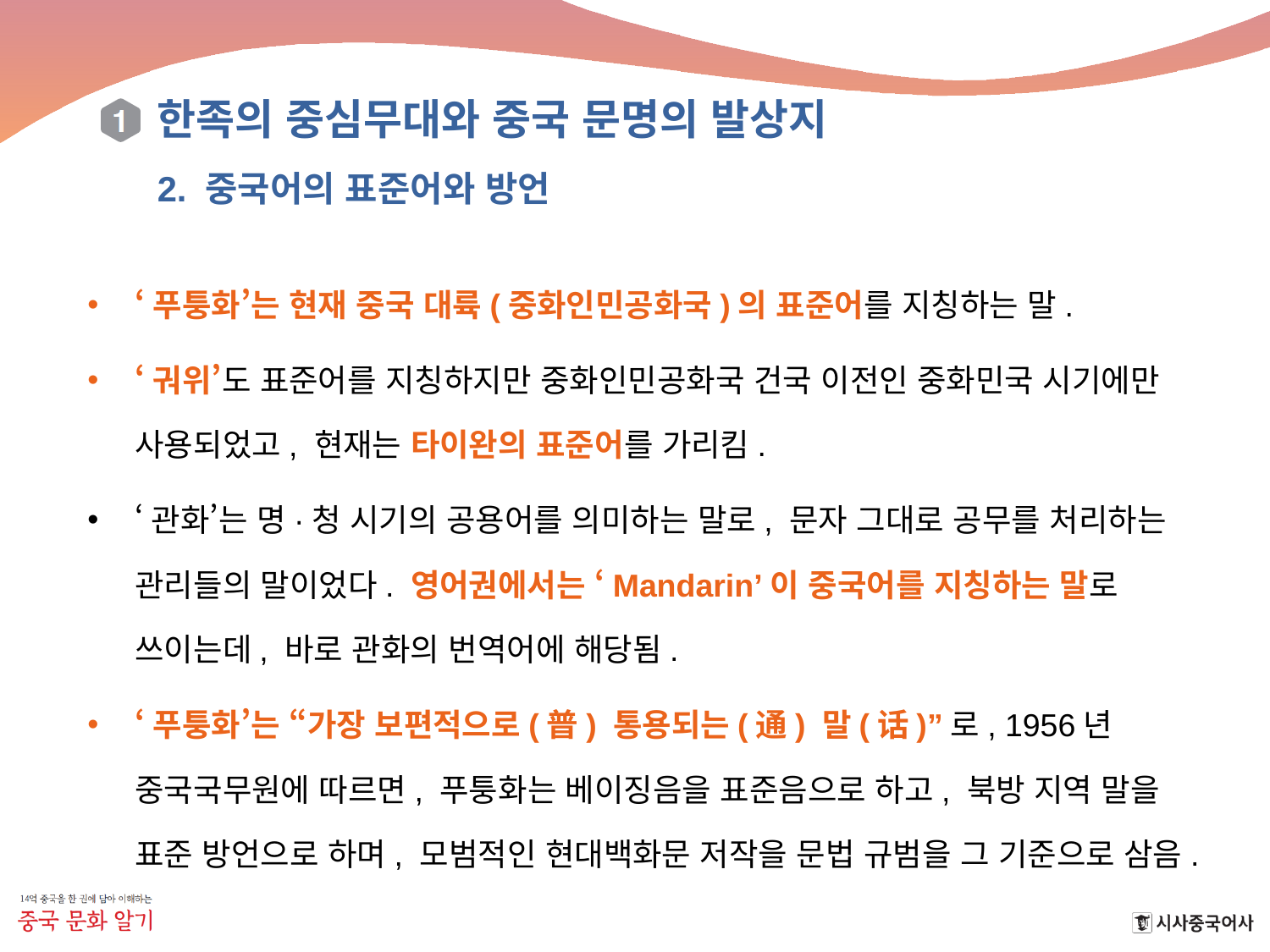

‘푸퉁화’는 현재 중국 대륙(중화인민공화국)의 표준어를 지칭하는 말.
‘궈위’도 표준어를 지칭하지만 중화인민공화국 건국 이전인 중화민국 시기에만 사용되었고, 현재는 타이완의 표준어를 가리킴.
‘관화’는 명·청 시기의 공용어를 의미하는 말로, 문자 그대로 공무를 처리하는 관리들의 말이었다. 영어권에서는 ‘Mandarin’이 중국어를 지칭하는 말로 쓰이는데, 바로 관화의 번역어에 해당됨.
‘푸퉁화’는 “가장 보편적으로(普) 통용되는(通) 말(话)”로, 1956년 중국국무원에 따르면, 푸퉁화는 베이징음을 표준음으로 하고, 북방 지역 말을 표준 방언으로 하며, 모범적인 현대백화문 저작을 문법 규범을 그 기준으로 삼음.